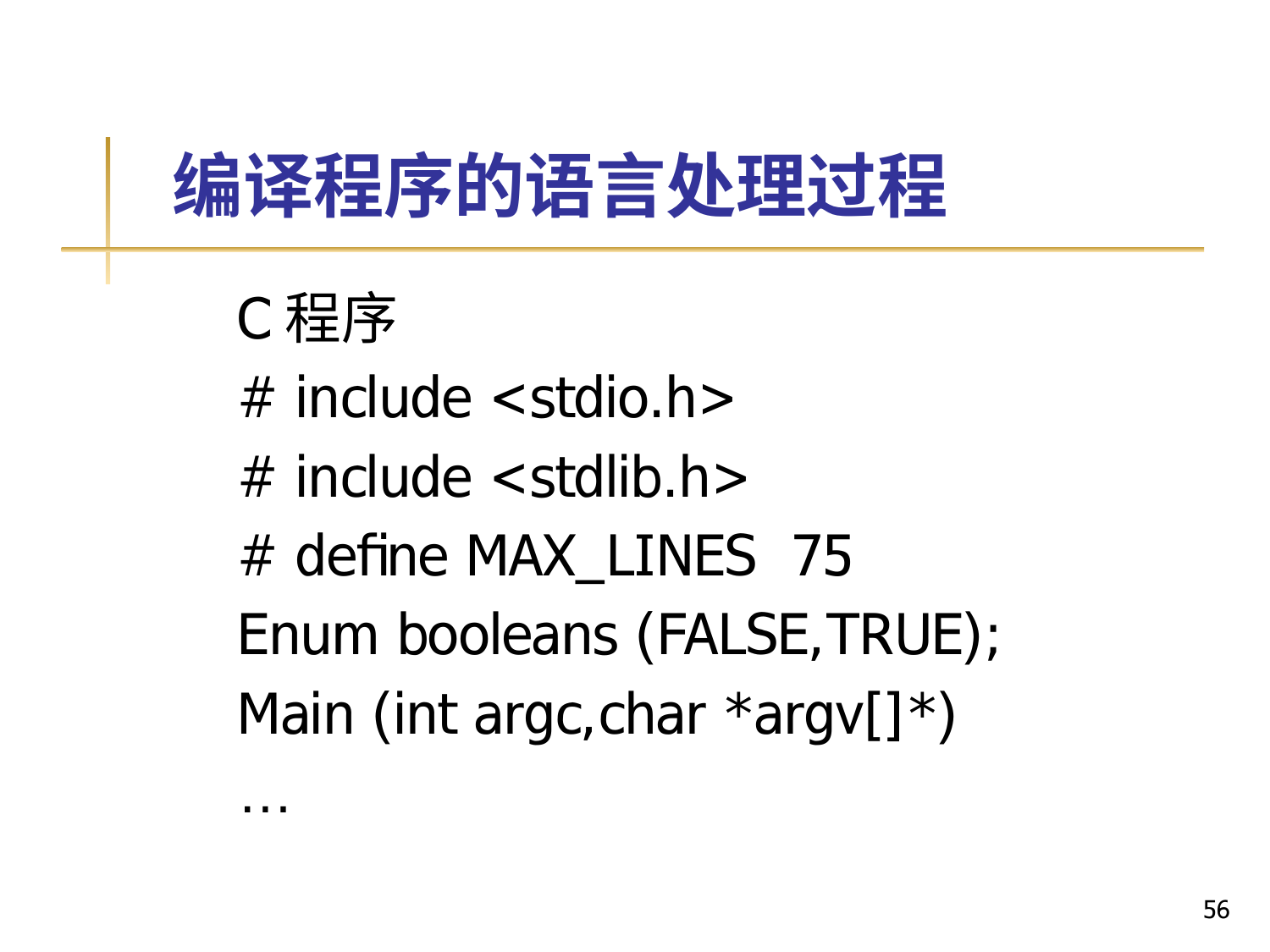

# 编译程序的语言处理过程
C程序
# include <stdio.h>
# include <stdlib.h>
# define MAX_LINES  75
Enum booleans (FALSE,TRUE);
Main (int argc,char *argv[]*)
…
56